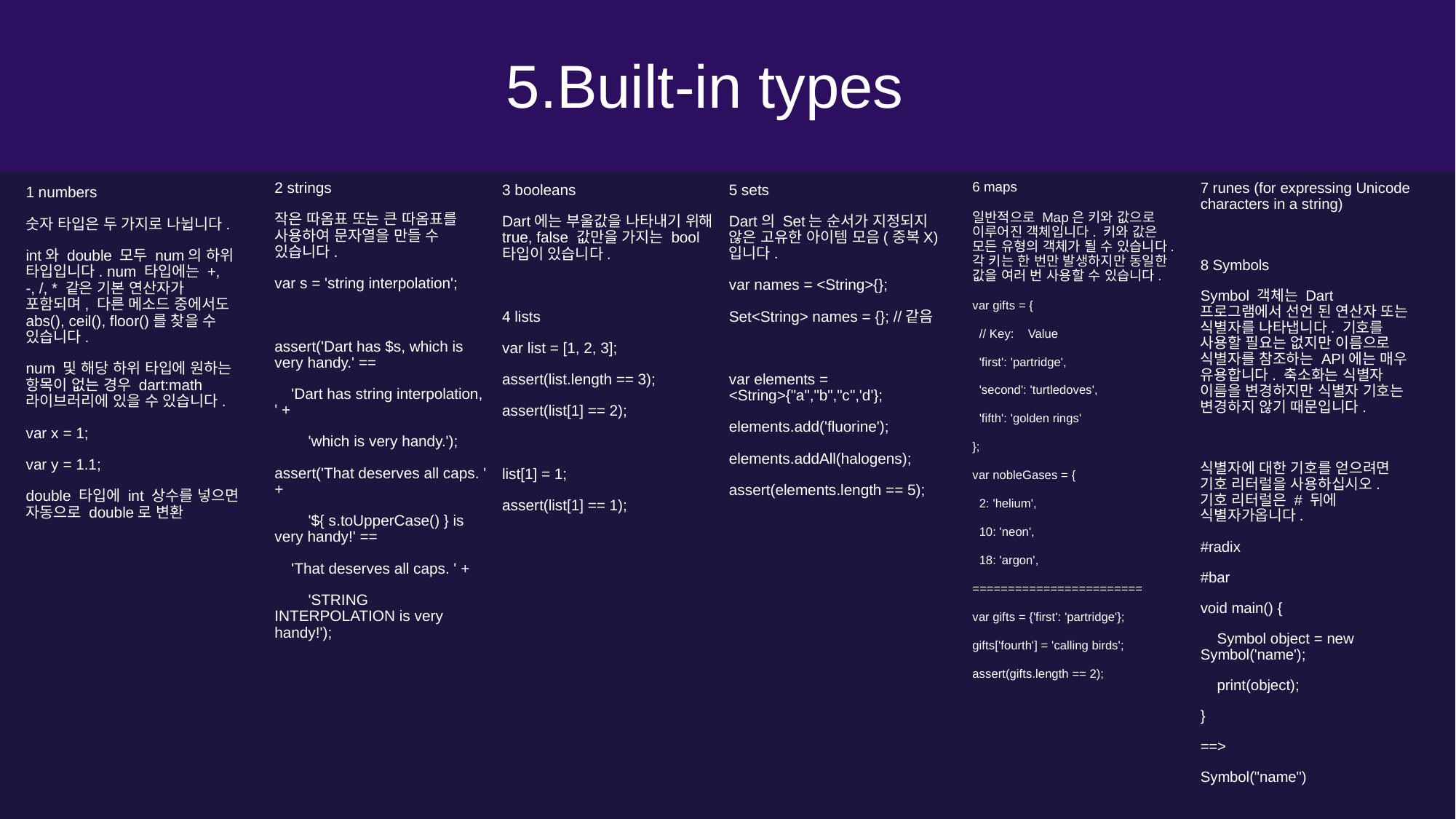

5.Built-in types
7 runes (for expressing Unicode characters in a string)

8 Symbols
Symbol 객체는 Dart 프로그램에서 선언 된 연산자 또는 식별자를 나타냅니다. 기호를 사용할 필요는 없지만 이름으로 식별자를 참조하는 API에는 매우 유용합니다. 축소화는 식별자 이름을 변경하지만 식별자 기호는 변경하지 않기 때문입니다.

식별자에 대한 기호를 얻으려면 기호 리터럴을 사용하십시오. 기호 리터럴은 # 뒤에 식별자가옵니다.
#radix
#bar
void main() {
    Symbol object = new Symbol('name');
    print(object);
}
==>
Symbol("name")
6 maps
일반적으로 Map은 키와 값으로 이루어진 객체입니다. 키와 값은 모든 유형의 객체가 될 수 있습니다. 각 키는 한 번만 발생하지만 동일한 값을 여러 번 사용할 수 있습니다.
var gifts = {
  // Key:    Value
  'first': 'partridge',
  'second': 'turtledoves',
  'fifth': 'golden rings'
};
var nobleGases = {
  2: 'helium',
  10: 'neon',
  18: 'argon',
========================
var gifts = {'first': 'partridge'};
gifts['fourth'] = 'calling birds';
assert(gifts.length == 2);
2 strings
작은 따옴표 또는 큰 따옴표를 사용하여 문자열을 만들 수 있습니다.
var s = 'string interpolation';

assert('Dart has $s, which is very handy.' ==
    'Dart has string interpolation, ' +
        'which is very handy.');
assert('That deserves all caps. ' +
        '${ s.toUpperCase() } is very handy!' ==
    'That deserves all caps. ' +
        'STRING INTERPOLATION is very handy!');
5 sets
Dart의 Set는 순서가 지정되지 않은 고유한 아이템 모음(중복X)입니다.
var names = <String>{};
Set<String> names = {}; //같음

var elements = <String>{"a","b","c",'d'};
elements.add('fluorine');
elements.addAll(halogens);
assert(elements.length == 5);
3 booleans
Dart에는 부울값을 나타내기 위해 true, false 값만을 가지는 bool 타입이 있습니다.

4 lists
var list = [1, 2, 3];
assert(list.length == 3);
assert(list[1] == 2);

list[1] = 1;
assert(list[1] == 1);
1 numbers
숫자 타입은 두 가지로 나뉩니다.
int와 double 모두 num의 하위 타입입니다. num 타입에는 +, -, /, * 같은 기본 연산자가 포함되며, 다른 메소드 중에서도 abs(), ceil(), floor()를 찾을 수 있습니다.
num 및 해당 하위 타입에 원하는 항목이 없는 경우 dart:math 라이브러리에 있을 수 있습니다.
var x = 1;
var y = 1.1;
double 타입에 int 상수를 넣으면 자동으로 double로 변환